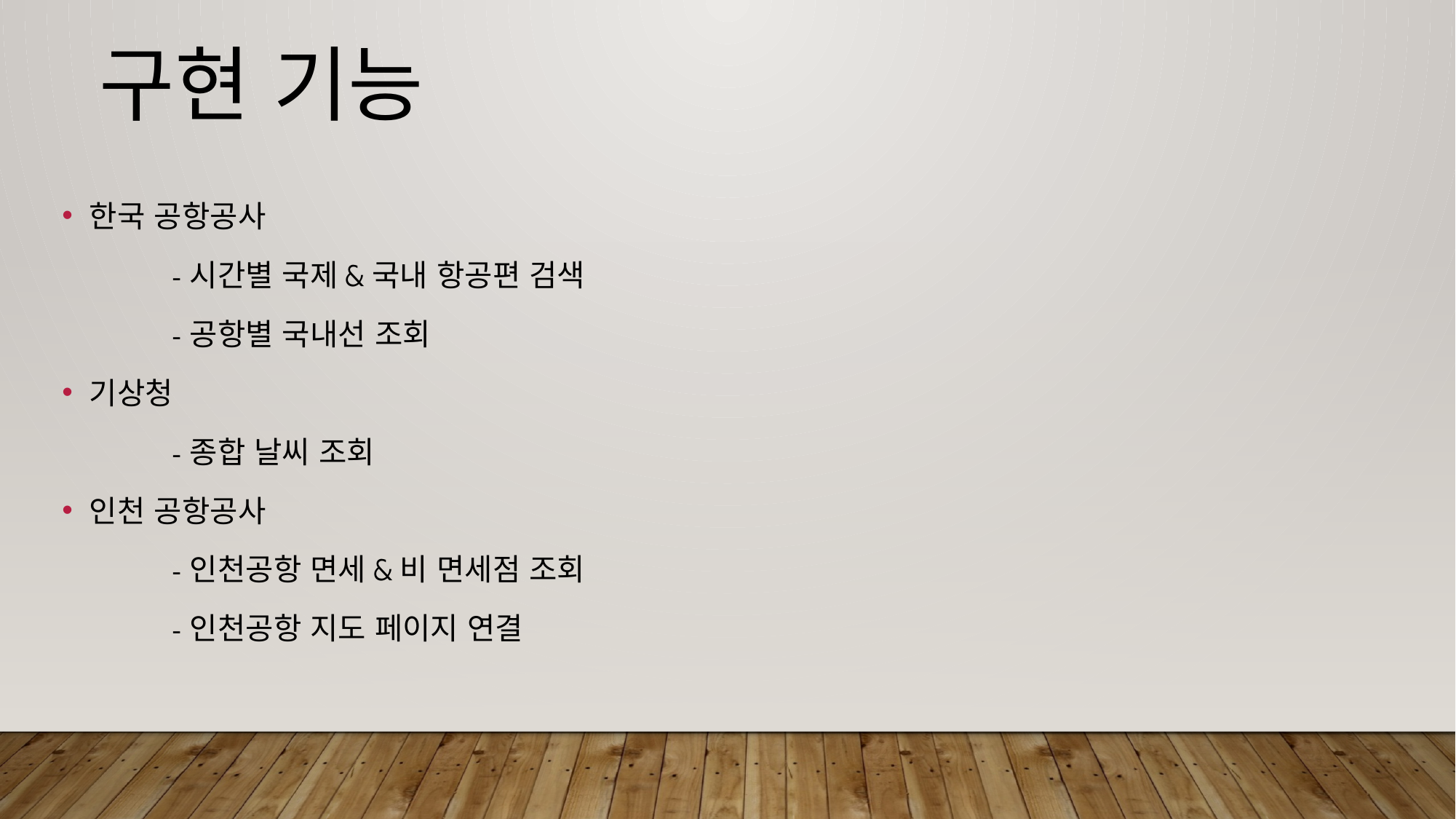

구현 기능
한국 공항공사
	-시간별 국제&국내 항공편 검색
	-공항별 국내선 조회
기상청
	-종합 날씨 조회
인천 공항공사
	-인천공항 면세&비 면세점 조회
	-인천공항 지도 페이지 연결